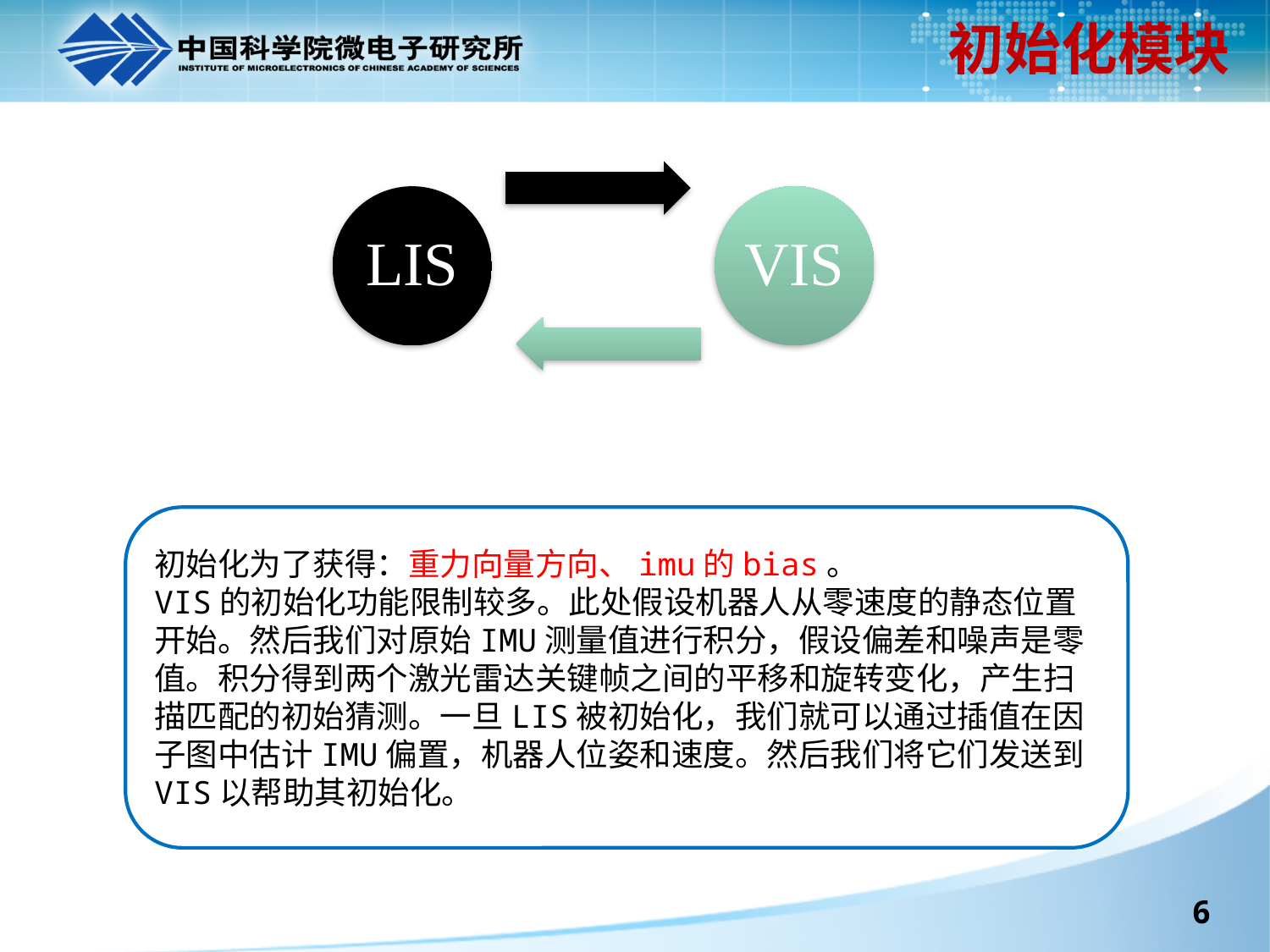

# 初始化模块

LIS

VIS

初始化为了获得：重力向量方向、imu的bias。
VIS的初始化功能限制较多。此处假设机器人从零速度的静态位置开始。然后我们对原始IMU测量值进行积分，假设偏差和噪声是零值。积分得到两个激光雷达关键帧之间的平移和旋转变化，产生扫描匹配的初始猜测。一旦LIS被初始化，我们就可以通过插值在因子图中估计IMU偏置，机器人位姿和速度。然后我们将它们发送到VIS以帮助其初始化。
6